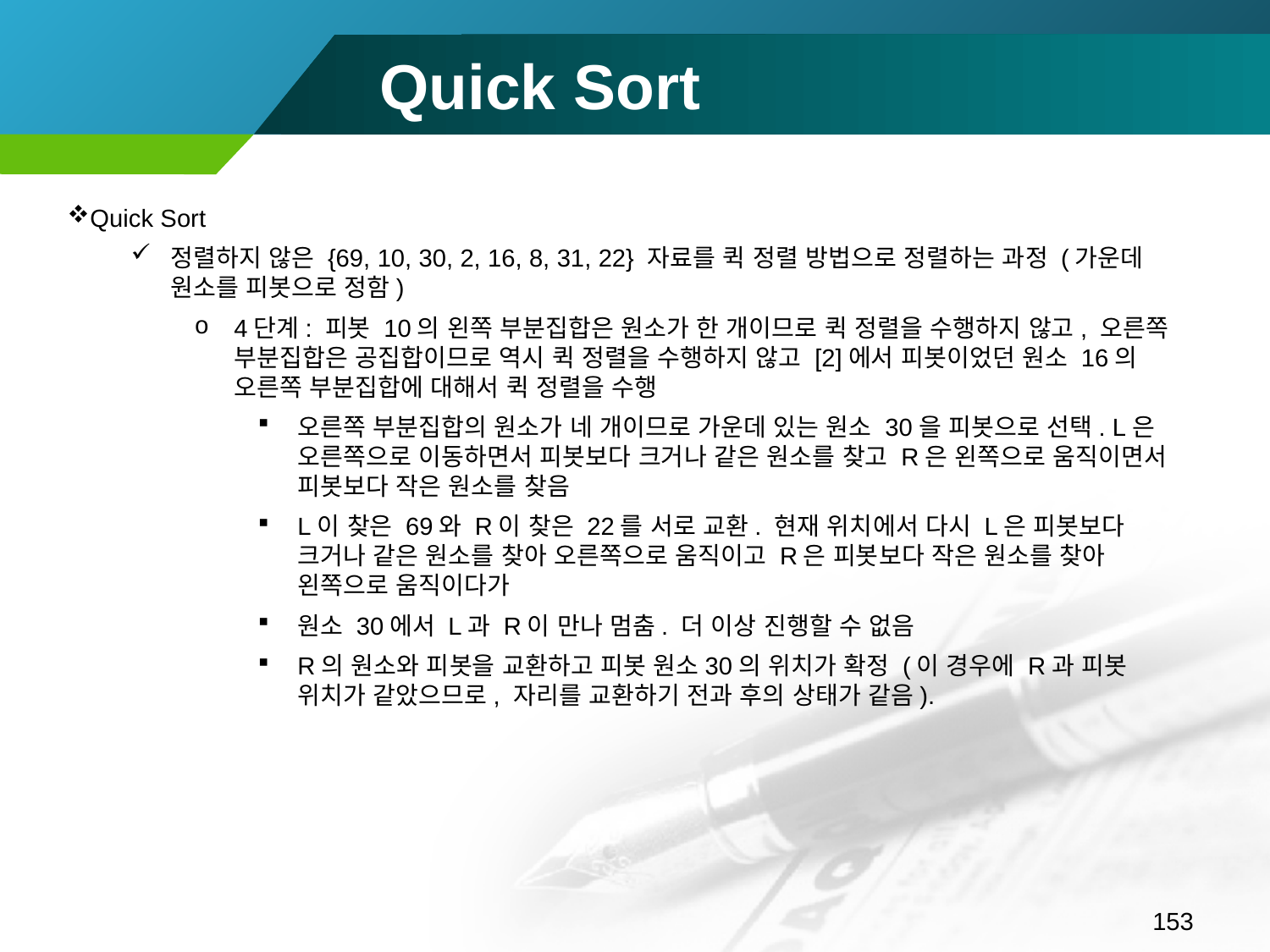

# Quick Sort
Quick Sort
정렬하지 않은 {69, 10, 30, 2, 16, 8, 31, 22} 자료를 퀵 정렬 방법으로 정렬하는 과정 (가운데 원소를 피봇으로 정함)
4단계: 피봇 10의 왼쪽 부분집합은 원소가 한 개이므로 퀵 정렬을 수행하지 않고, 오른쪽 부분집합은 공집합이므로 역시 퀵 정렬을 수행하지 않고 [2]에서 피봇이었던 원소 16의 오른쪽 부분집합에 대해서 퀵 정렬을 수행
오른쪽 부분집합의 원소가 네 개이므로 가운데 있는 원소 30을 피봇으로 선택. L은 오른쪽으로 이동하면서 피봇보다 크거나 같은 원소를 찾고 R은 왼쪽으로 움직이면서 피봇보다 작은 원소를 찾음
L이 찾은 69와 R이 찾은 22를 서로 교환. 현재 위치에서 다시 L은 피봇보다 크거나 같은 원소를 찾아 오른쪽으로 움직이고 R은 피봇보다 작은 원소를 찾아 왼쪽으로 움직이다가
원소 30에서 L과 R이 만나 멈춤. 더 이상 진행할 수 없음
R의 원소와 피봇을 교환하고 피봇 원소30의 위치가 확정 (이 경우에 R과 피봇 위치가 같았으므로, 자리를 교환하기 전과 후의 상태가 같음).

153